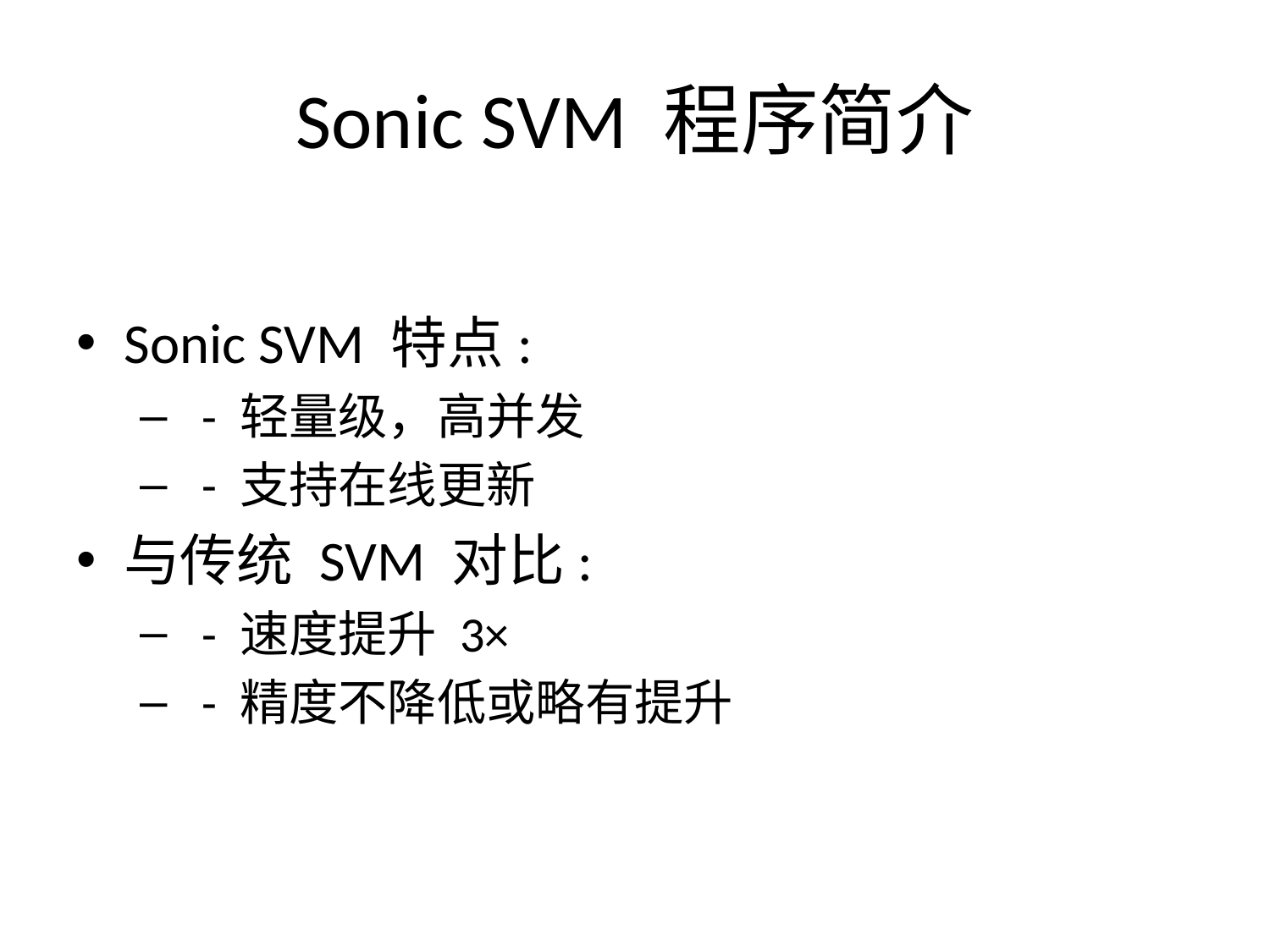

# Sonic SVM 程序简介

Sonic SVM 特点:
  - 轻量级，高并发
  - 支持在线更新
与传统 SVM 对比:
  - 速度提升 3×
  - 精度不降低或略有提升